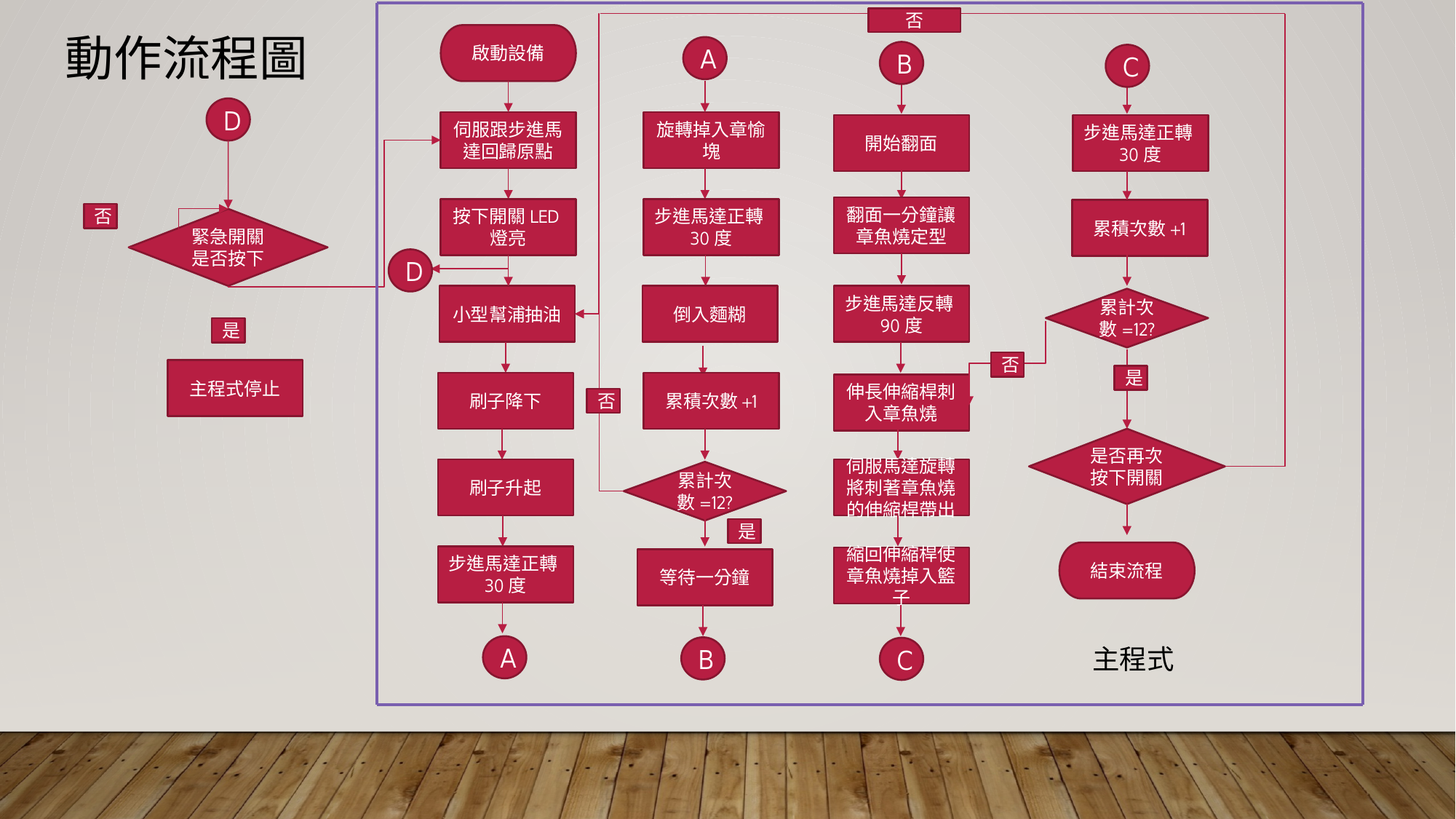

否
啟動設備
動作流程圖
A
B
C
D
伺服跟步進馬達回歸原點
旋轉掉入章愉塊
開始翻面
步進馬達正轉30度
翻面一分鐘讓章魚燒定型
按下開關LED燈亮
步進馬達正轉30度
累積次數+1
否
緊急開關是否按下
D
小型幫浦抽油
倒入麵糊
步進馬達反轉90度
累計次數=12?
是
否
主程式停止
是
刷子降下
累積次數+1
伸長伸縮桿刺入章魚燒
否
是否再次按下開關
刷子升起
伺服馬達旋轉將刺著章魚燒的伸縮桿帶出
累計次數=12?
是
結束流程
步進馬達正轉30度
縮回伸縮桿使章魚燒掉入籃子
等待一分鐘
A
主程式
B
C